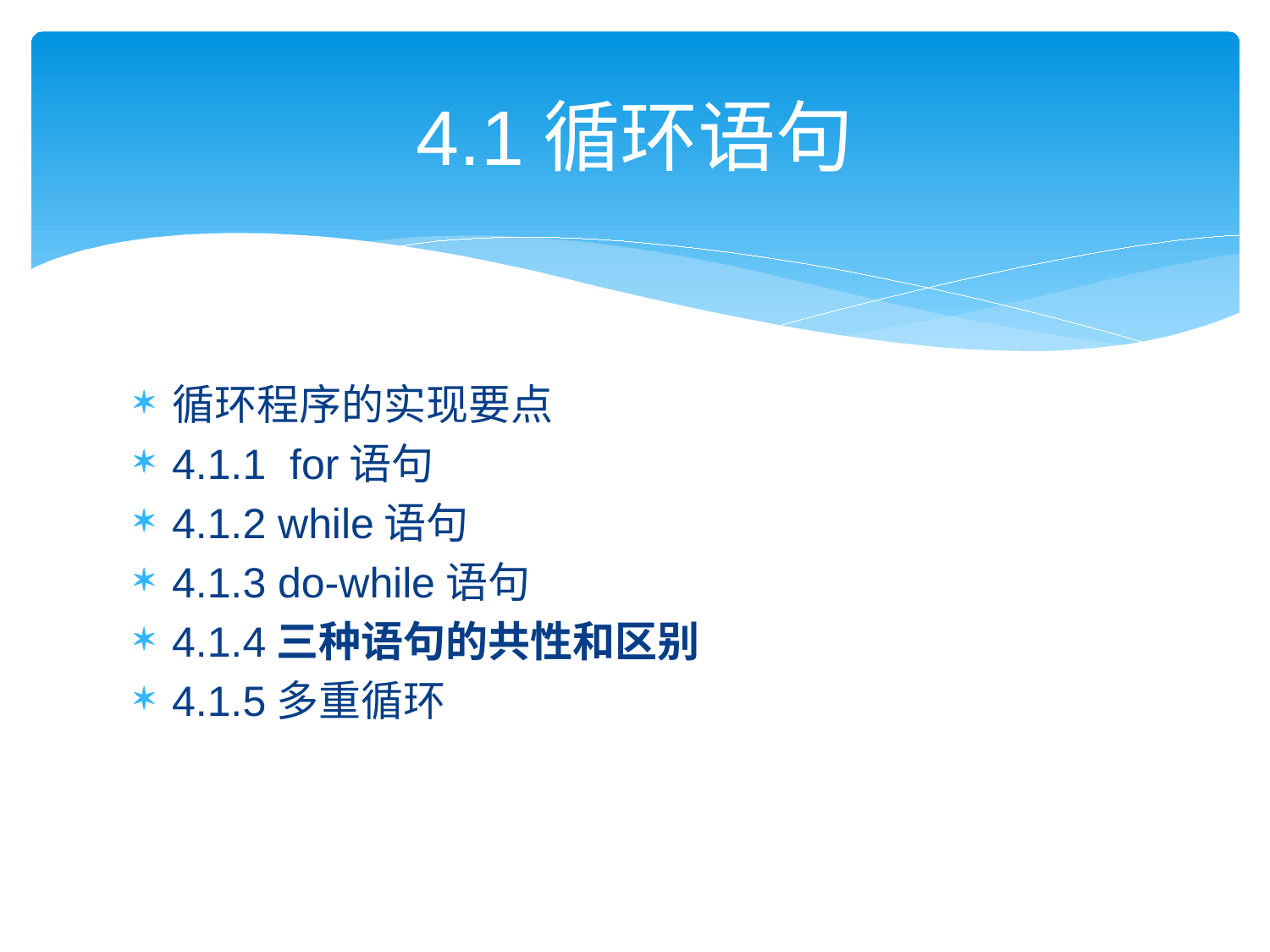

# 4.1循环语句
循环程序的实现要点
4.1.1  for语句
4.1.2 while语句
4.1.3 do-while语句
4.1.4三种语句的共性和区别
4.1.5多重循环